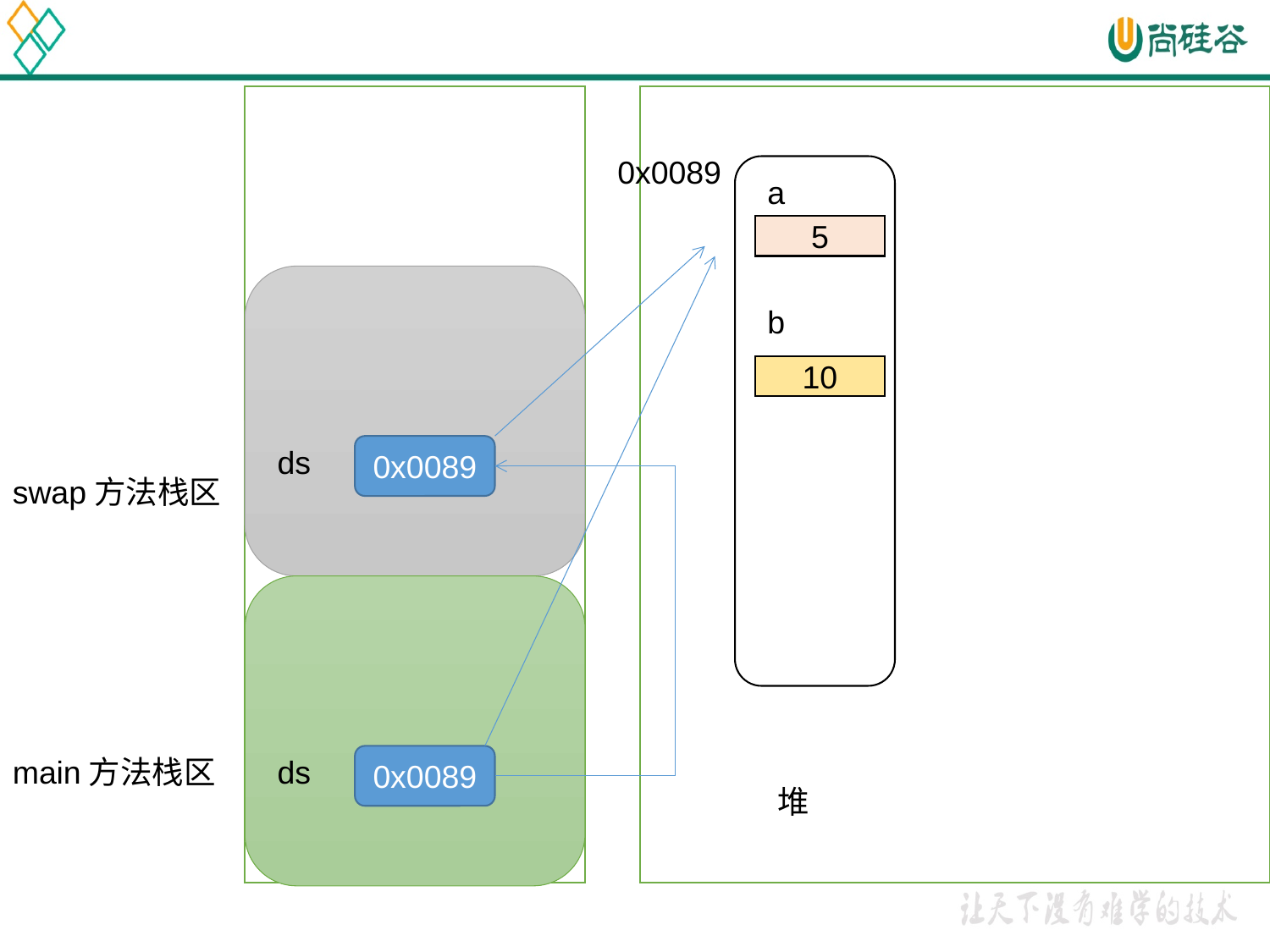

0x0089

a
5

b
10
ds
0x0089
swap方法栈区

main方法栈区
ds
0x0089
堆